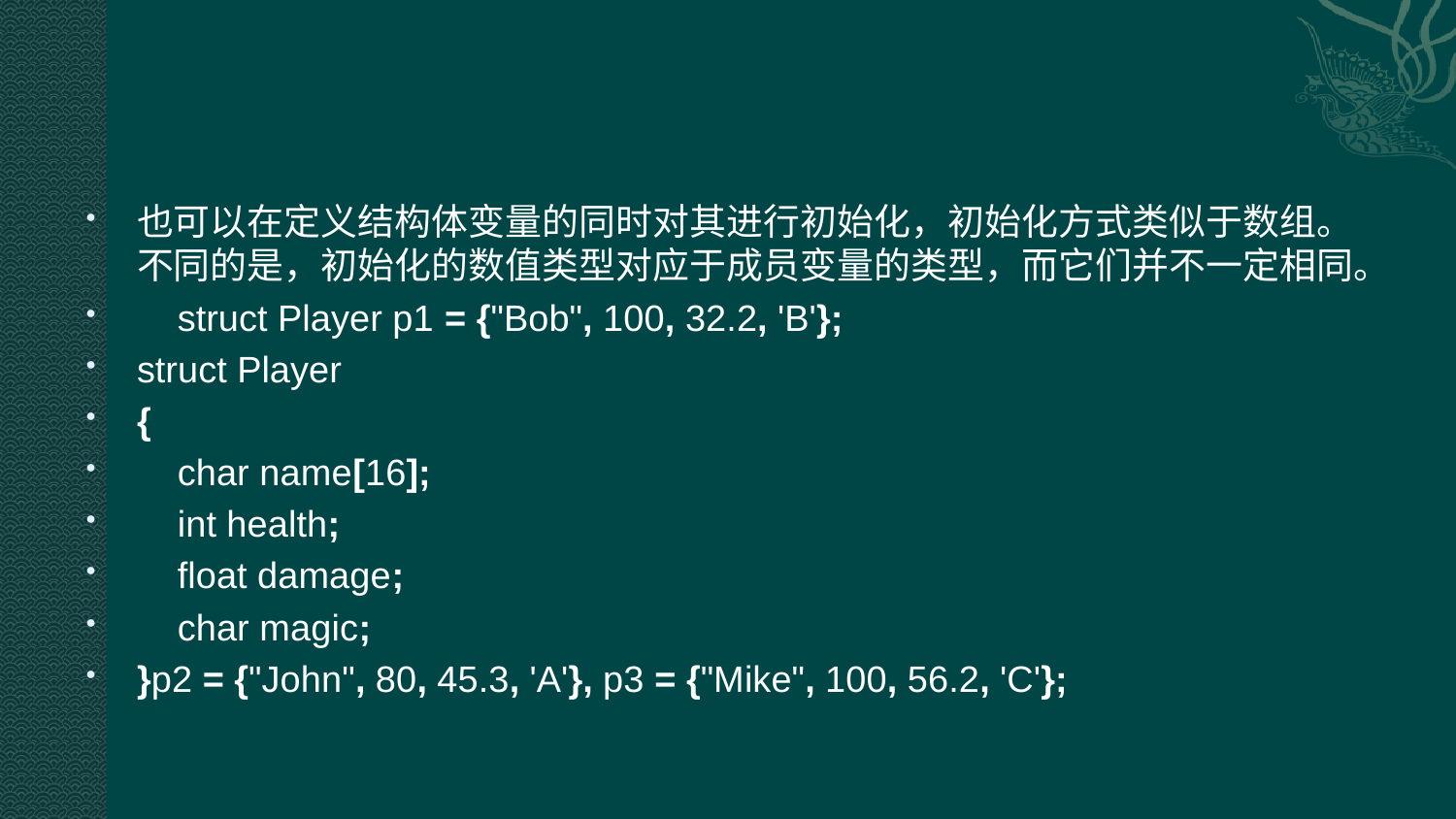

#
也可以在定义结构体变量的同时对其进行初始化，初始化方式类似于数组。不同的是，初始化的数值类型对应于成员变量的类型，而它们并不一定相同。
    struct Player p1 = {"Bob", 100, 32.2, 'B'};
struct Player
{
    char name[16];
    int health;
    float damage;
    char magic;
}p2 = {"John", 80, 45.3, 'A'}, p3 = {"Mike", 100, 56.2, 'C'};